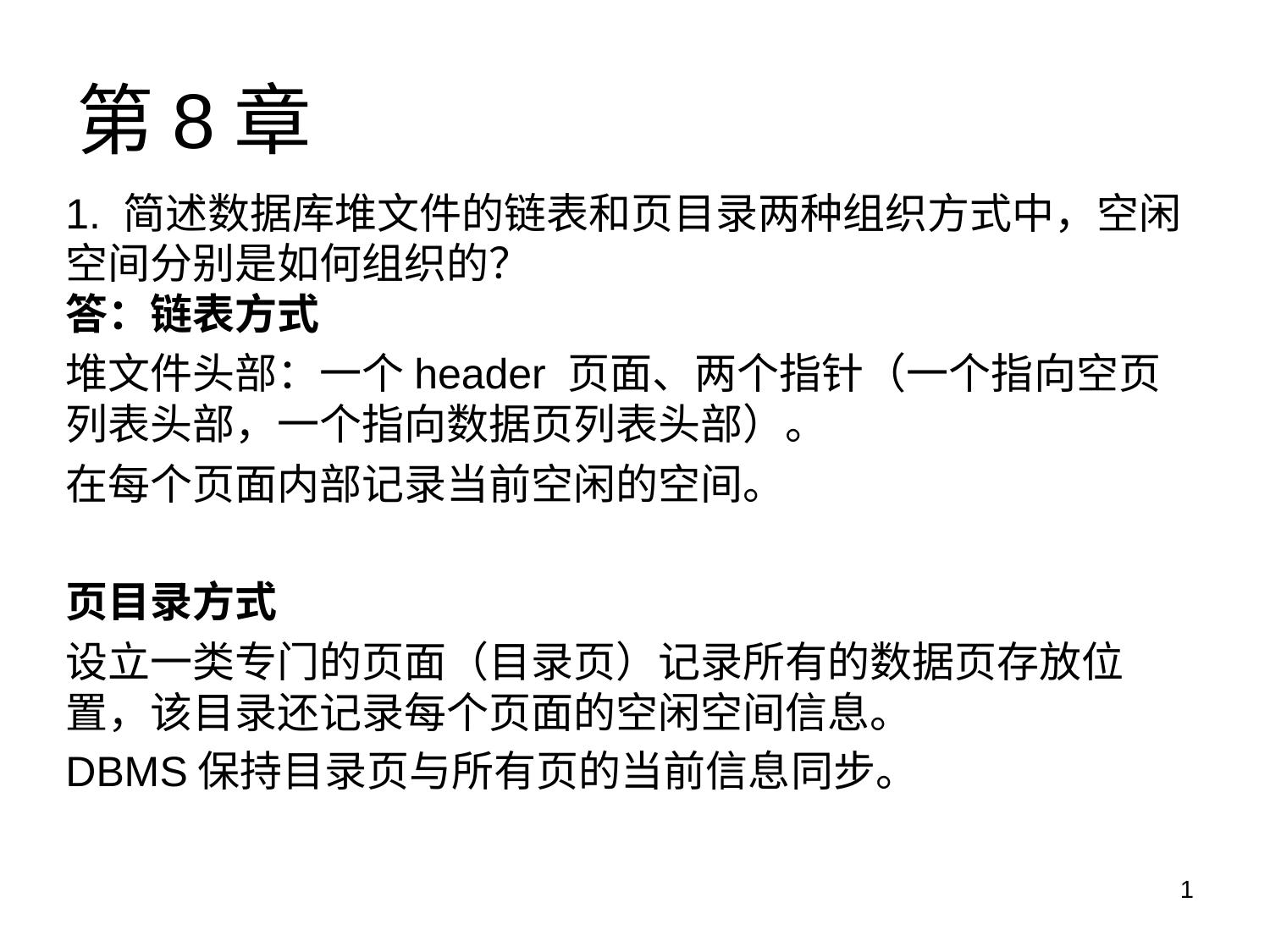

# 第8章
1. 简述数据库堆文件的链表和页目录两种组织方式中，空闲空间分别是如何组织的？
答：链表方式
堆文件头部：一个header 页面、两个指针（一个指向空页列表头部，一个指向数据页列表头部）。
在每个页面内部记录当前空闲的空间。

页目录方式
设立一类专门的页面（目录页）记录所有的数据页存放位置，该目录还记录每个页面的空闲空间信息。
DBMS保持目录页与所有页的当前信息同步。
1